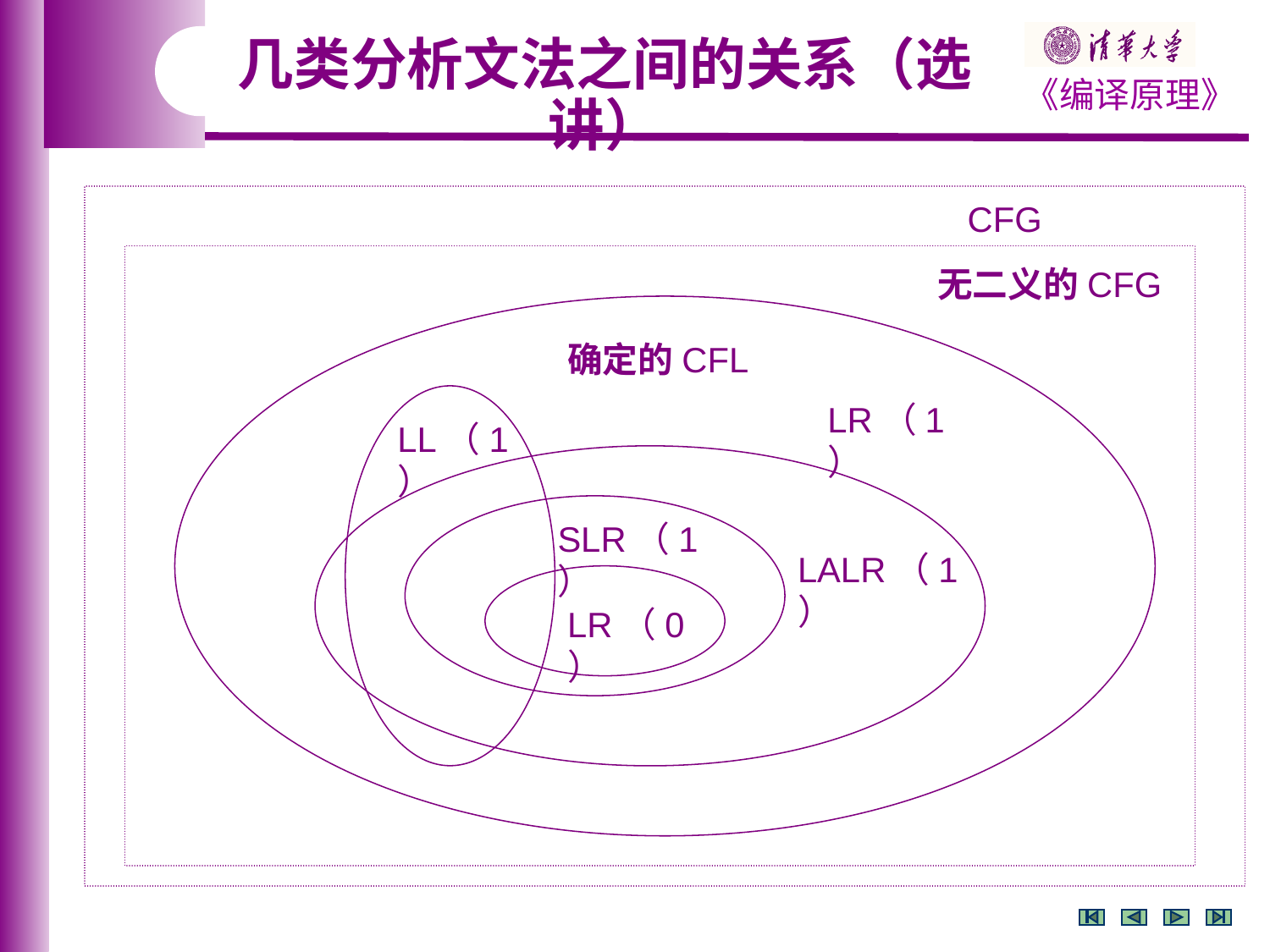

几类分析文法之间的关系（选讲）

CFG

无二义的CFG

确定的CFL

LR（1）
LL（1）

SLR（1）
LALR（1）

LR（0）